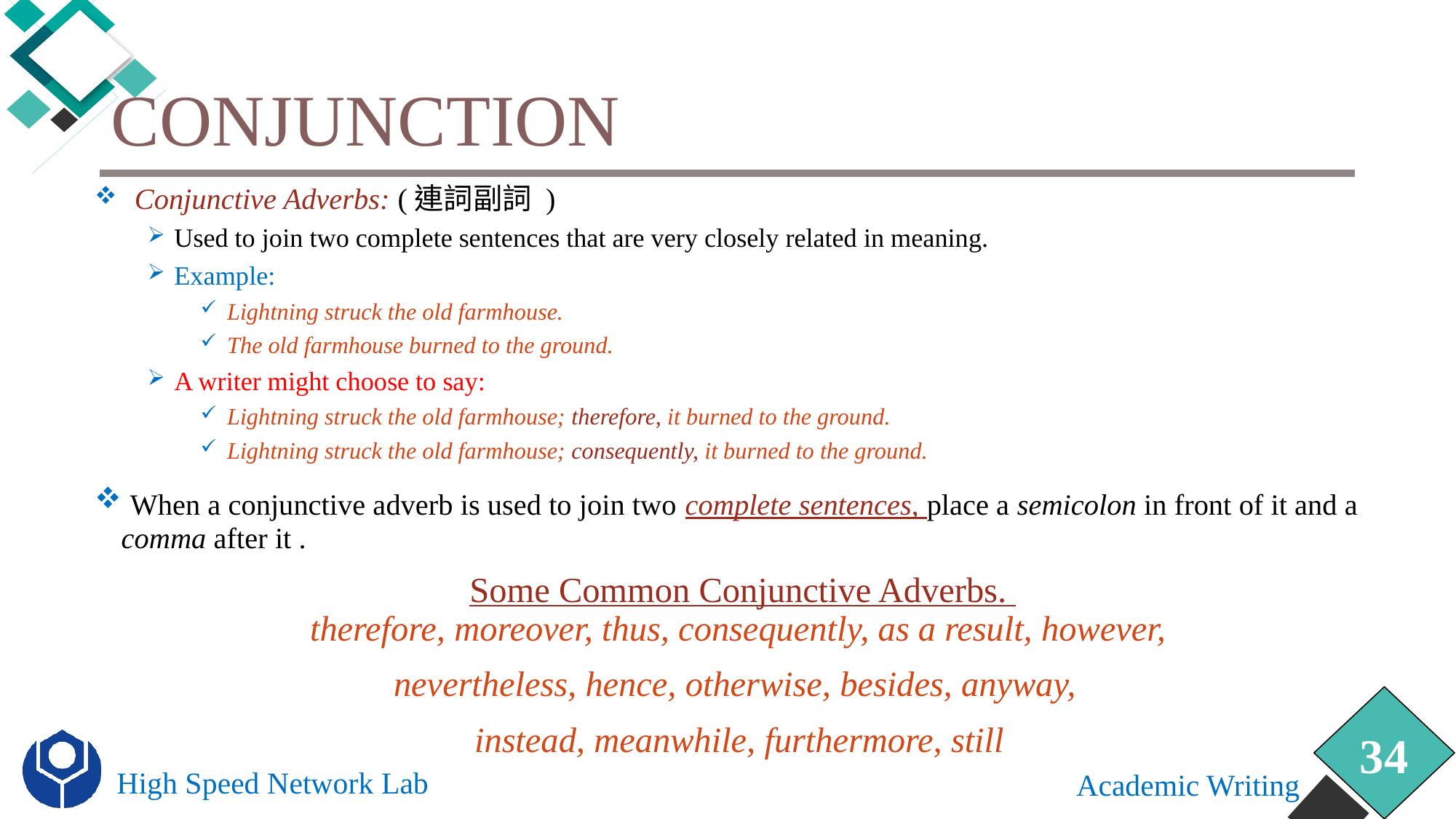

# Conjunction
Conjunctive Adverbs: (連詞副詞 )
Used to join two complete sentences that are very closely related in meaning.
Example:
Lightning struck the old farmhouse.
The old farmhouse burned to the ground.
A writer might choose to say:
Lightning struck the old farmhouse; therefore, it burned to the ground.
Lightning struck the old farmhouse; consequently, it burned to the ground.
 When a conjunctive adverb is used to join two complete sentences, place a semicolon in front of it and a comma after it .
Some Common Conjunctive Adverbs.
therefore, moreover, thus, consequently, as a result, however,
nevertheless, hence, otherwise, besides, anyway,
instead, meanwhile, furthermore, still